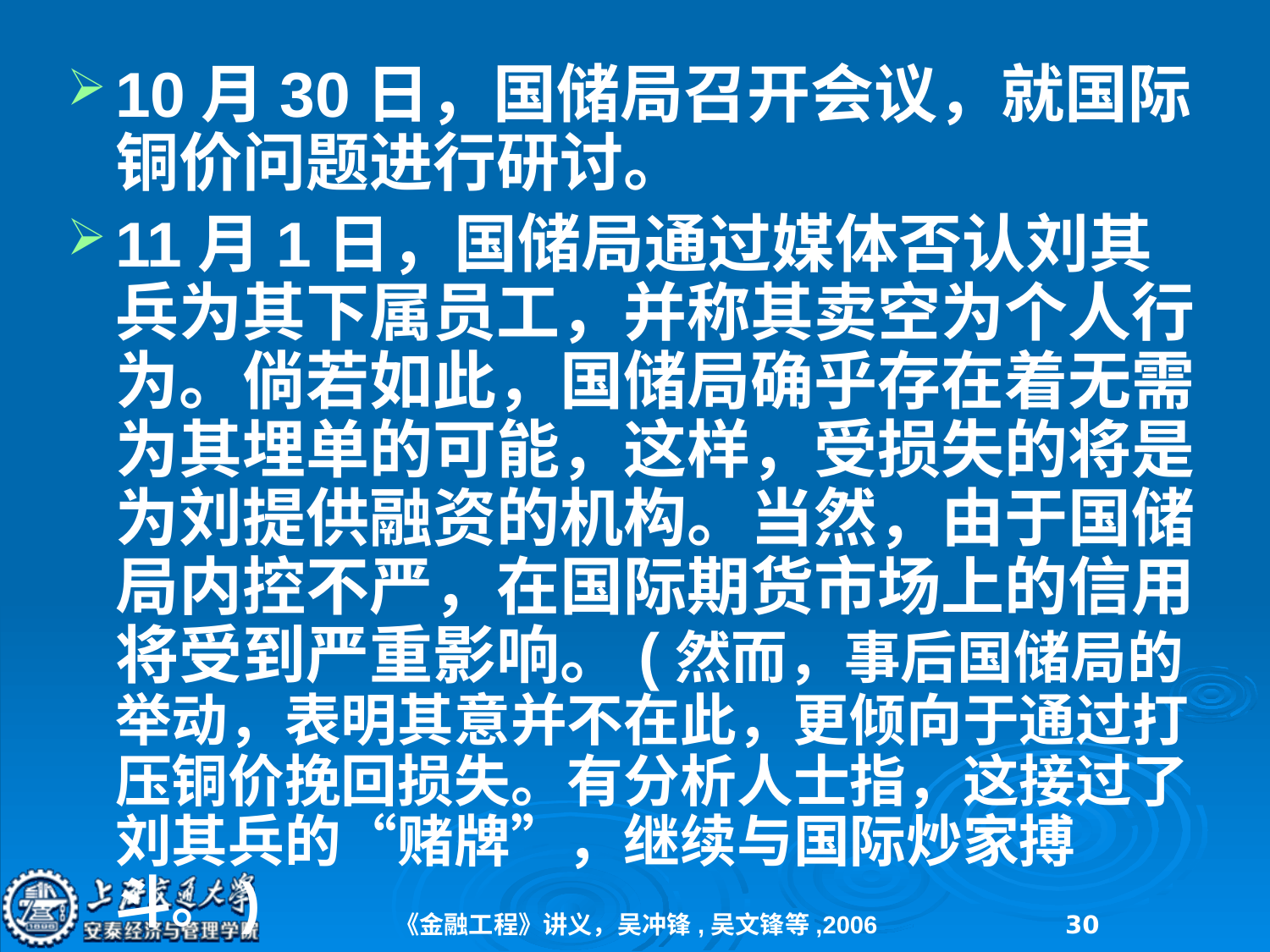

10月30日，国储局召开会议，就国际铜价问题进行研讨。
11月1日，国储局通过媒体否认刘其兵为其下属员工，并称其卖空为个人行为。倘若如此，国储局确乎存在着无需为其埋单的可能，这样，受损失的将是为刘提供融资的机构。当然，由于国储局内控不严，在国际期货市场上的信用将受到严重影响。(然而，事后国储局的举动，表明其意并不在此，更倾向于通过打压铜价挽回损失。有分析人士指，这接过了刘其兵的“赌牌”，继续与国际炒家搏斗。)